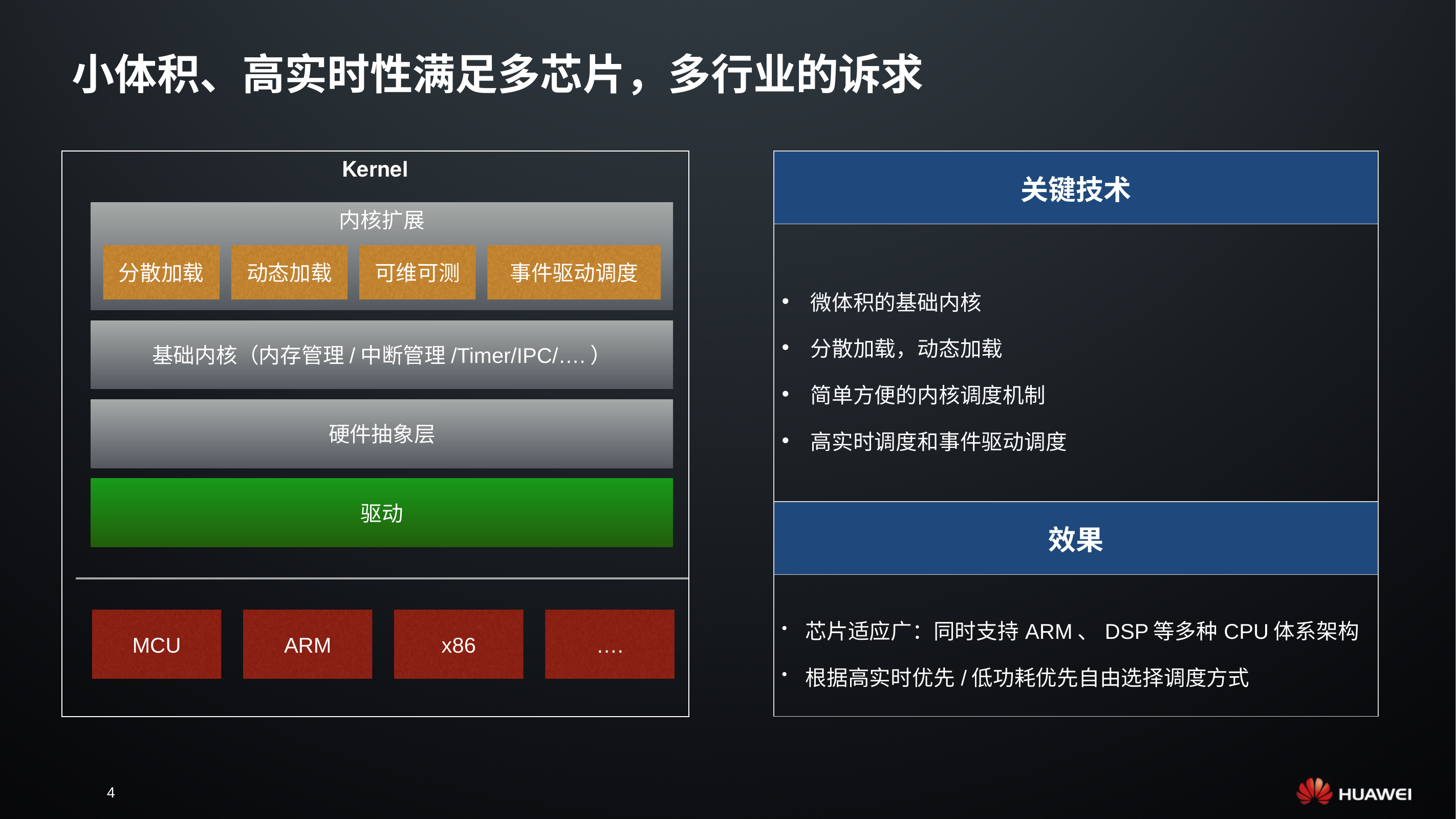

# 小体积、高实时性满足多芯片，多行业的诉求
| 关键技术 |
| --- |
| 微体积的基础内核 分散加载，动态加载 简单方便的内核调度机制 高实时调度和事件驱动调度 |
| 效果 |
| 芯片适应广：同时支持ARM、DSP等多种CPU体系架构 根据高实时优先/低功耗优先自由选择调度方式 |
Kernel
内核扩展
分散加载
动态加载
可维可测
事件驱动调度
基础内核（内存管理/中断管理/Timer/IPC/….）
硬件抽象层
驱动

MCU
ARM
x86
….